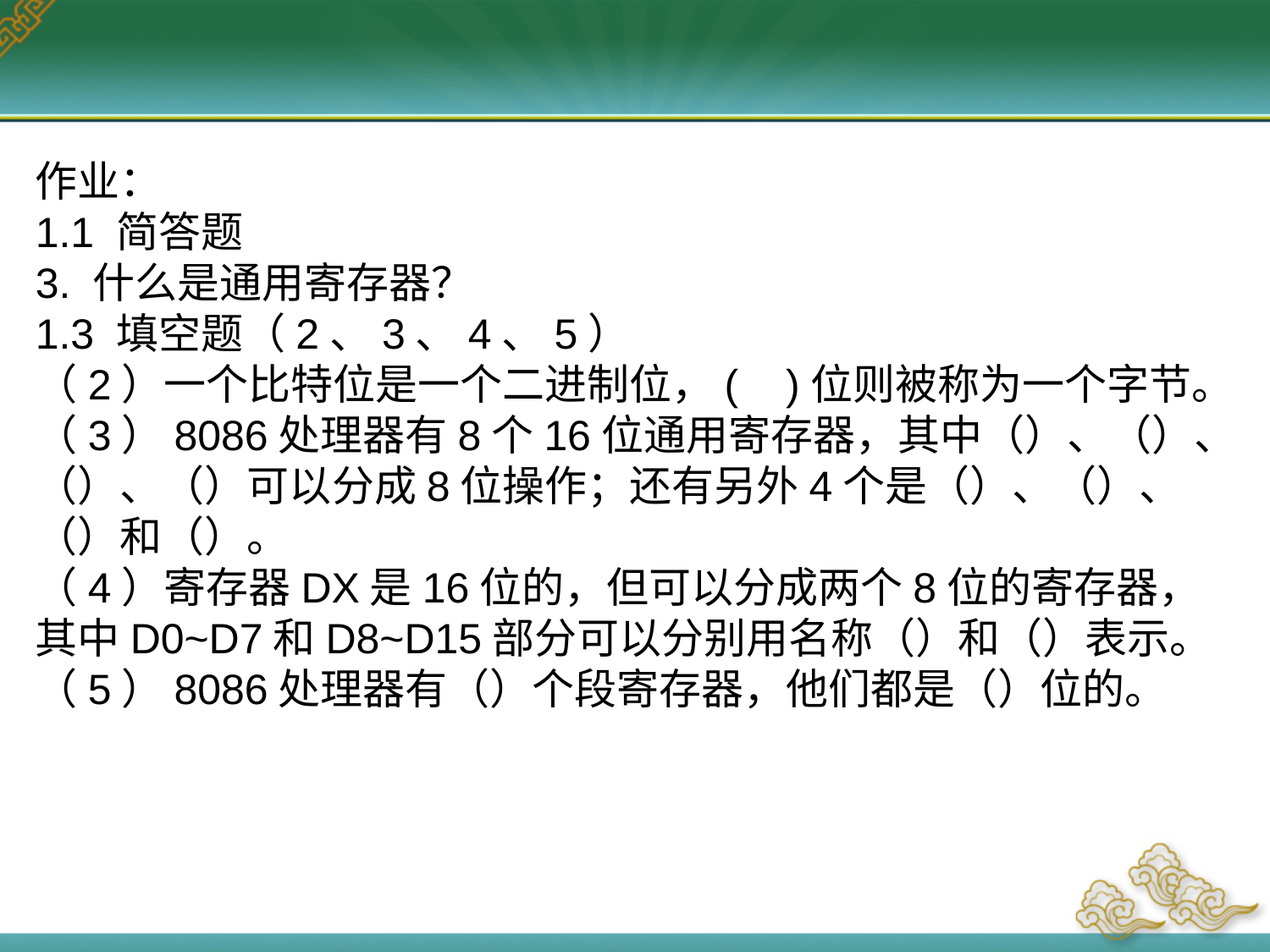

作业：
1.1 简答题
3. 什么是通用寄存器？
1.3 填空题（2、3、4、5）
（2）一个比特位是一个二进制位，(    )位则被称为一个字节。
（3）8086处理器有8个16位通用寄存器，其中（）、（）、（）、（）可以分成8位操作；还有另外4个是（）、（）、（）和（）。
（4）寄存器DX是16位的，但可以分成两个8位的寄存器，其中D0~D7和D8~D15部分可以分别用名称（）和（）表示。
（5）8086处理器有（）个段寄存器，他们都是（）位的。